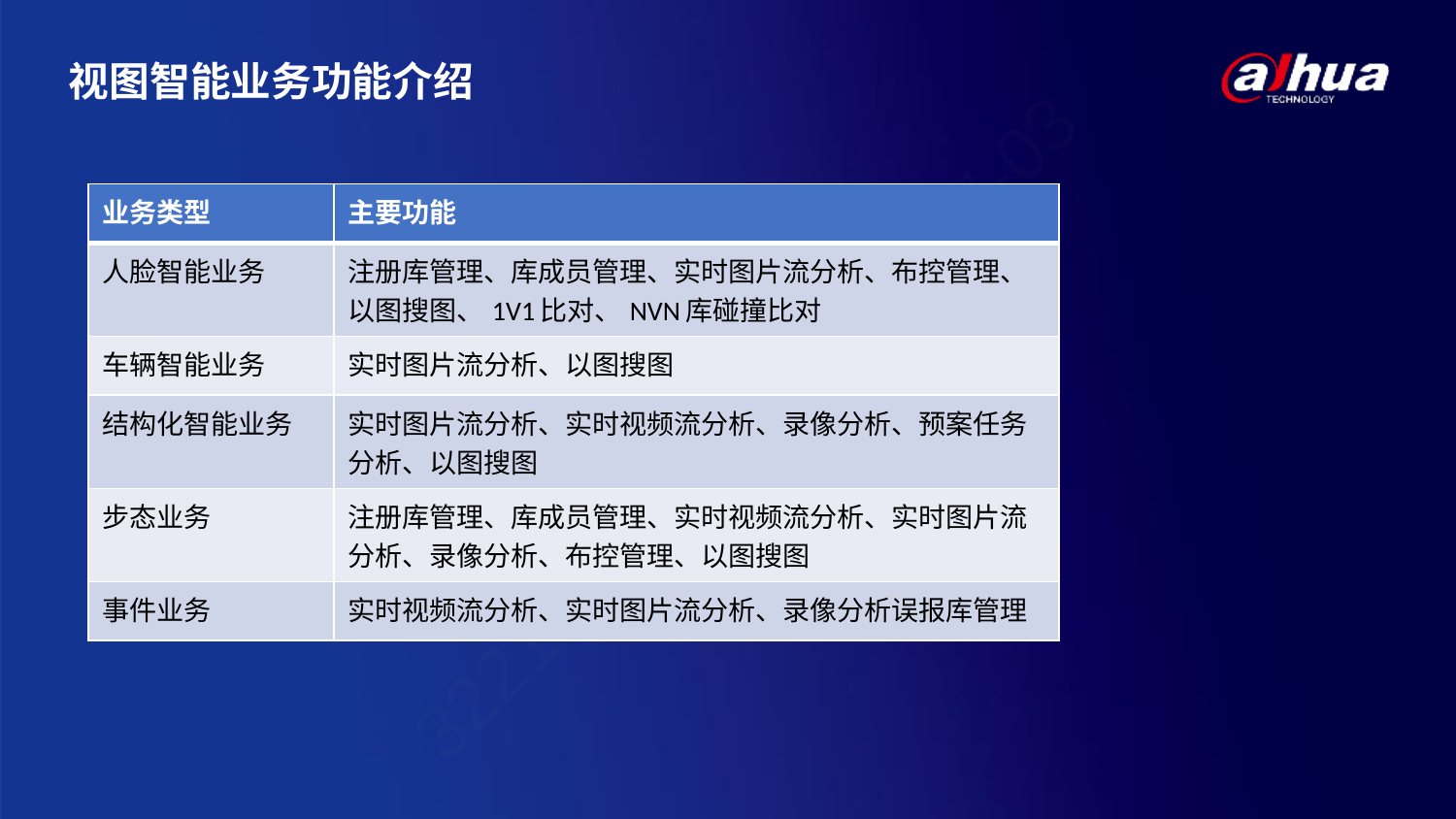

# 视图智能业务功能介绍
| 业务类型 | 主要功能 |
| --- | --- |
| 人脸智能业务 | 注册库管理、库成员管理、实时图片流分析、布控管理、以图搜图、1V1比对、NVN库碰撞比对 |
| 车辆智能业务 | 实时图片流分析、以图搜图 |
| 结构化智能业务 | 实时图片流分析、实时视频流分析、录像分析、预案任务分析、以图搜图 |
| 步态业务 | 注册库管理、库成员管理、实时视频流分析、实时图片流分析、录像分析、布控管理、以图搜图 |
| 事件业务 | 实时视频流分析、实时图片流分析、录像分析误报库管理 |